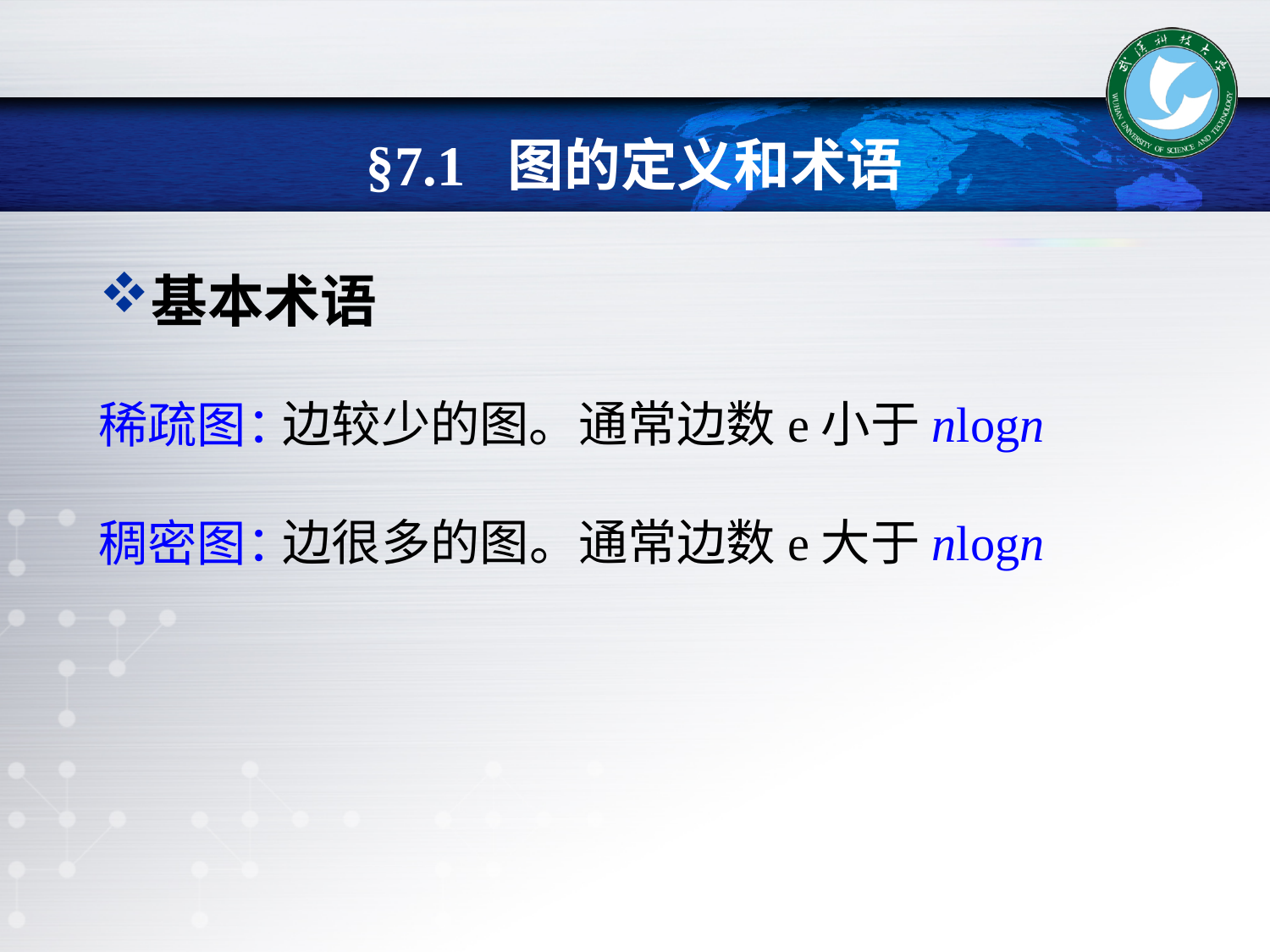

# §7.1  图的定义和术语
基本术语

稀疏图：
稠密图：
边较少的图。通常边数e小于nlogn

边很多的图。通常边数e大于nlogn